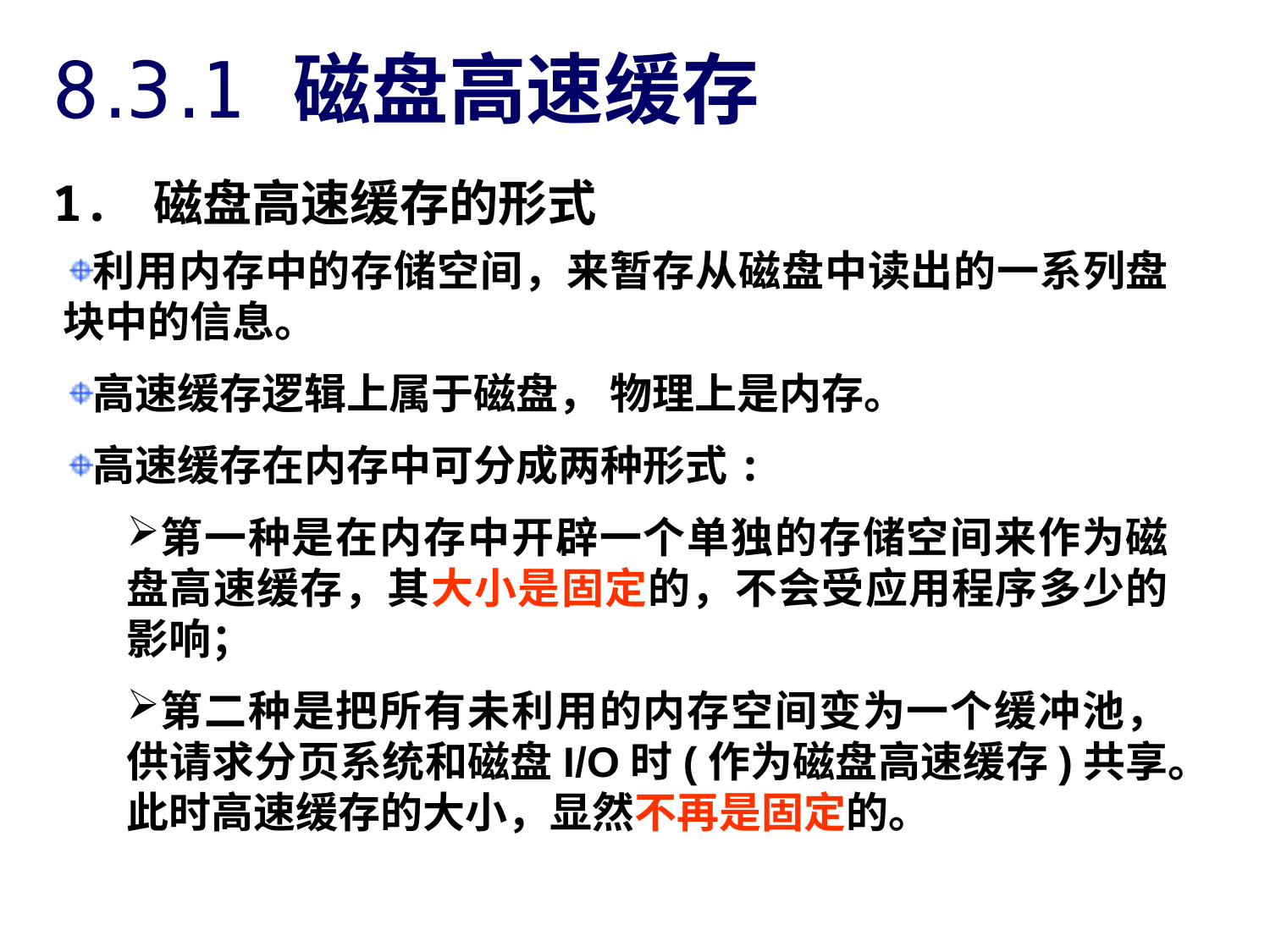

8.3.1 磁盘高速缓存
1. 磁盘高速缓存的形式
利用内存中的存储空间，来暂存从磁盘中读出的一系列盘块中的信息。
高速缓存逻辑上属于磁盘， 物理上是内存。
高速缓存在内存中可分成两种形式:
第一种是在内存中开辟一个单独的存储空间来作为磁盘高速缓存，其大小是固定的，不会受应用程序多少的影响；
第二种是把所有未利用的内存空间变为一个缓冲池，供请求分页系统和磁盘I/O时(作为磁盘高速缓存)共享。此时高速缓存的大小，显然不再是固定的。